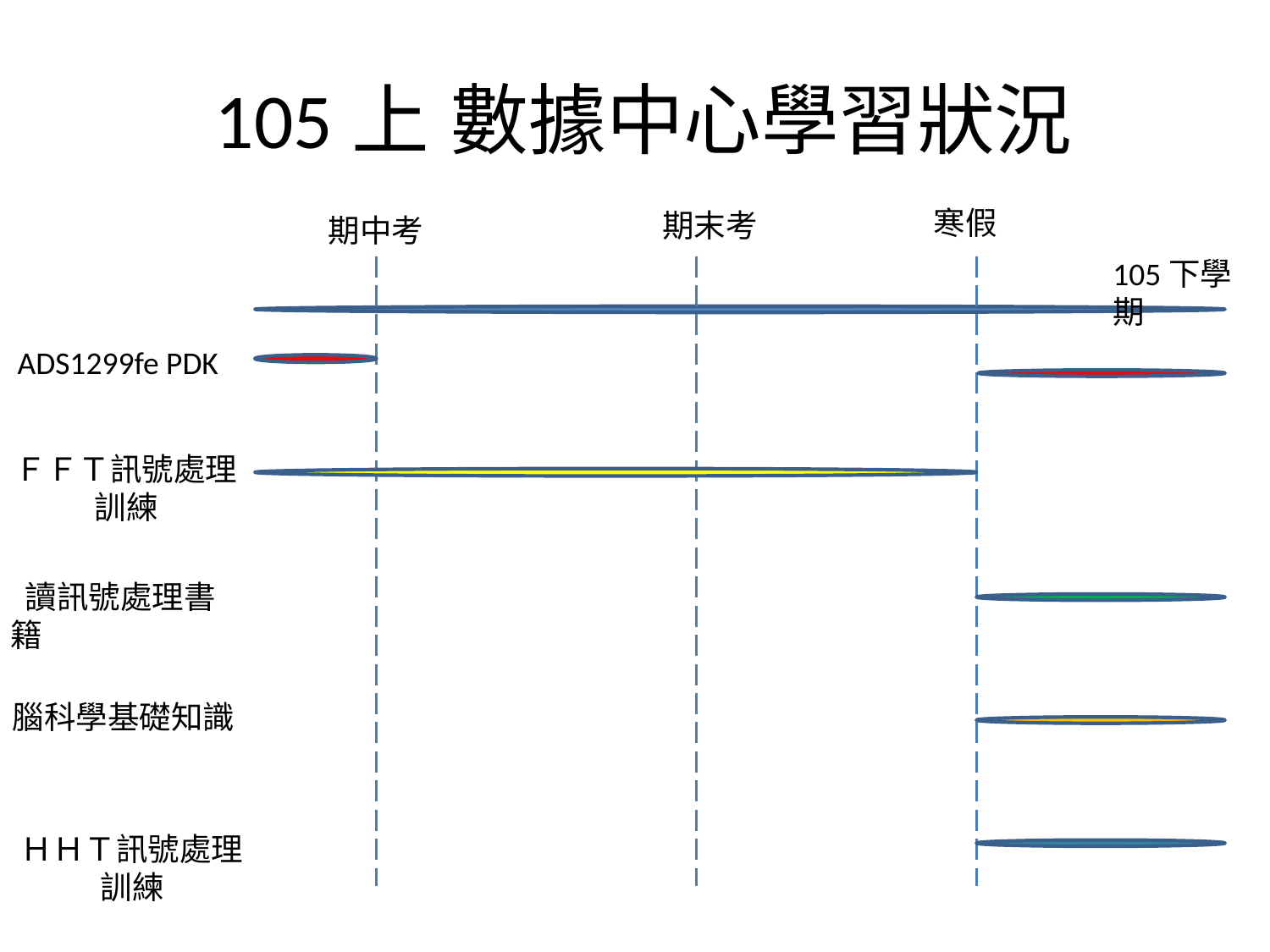

# 105上	數據中心學習狀況
 寒假
 期末考
期中考
105下學期

 ADS1299fe PDK

ＦＦＴ訊號處理訓練

 讀訊號處理書籍

腦科學基礎知識

ＨＨＴ訊號處理訓練